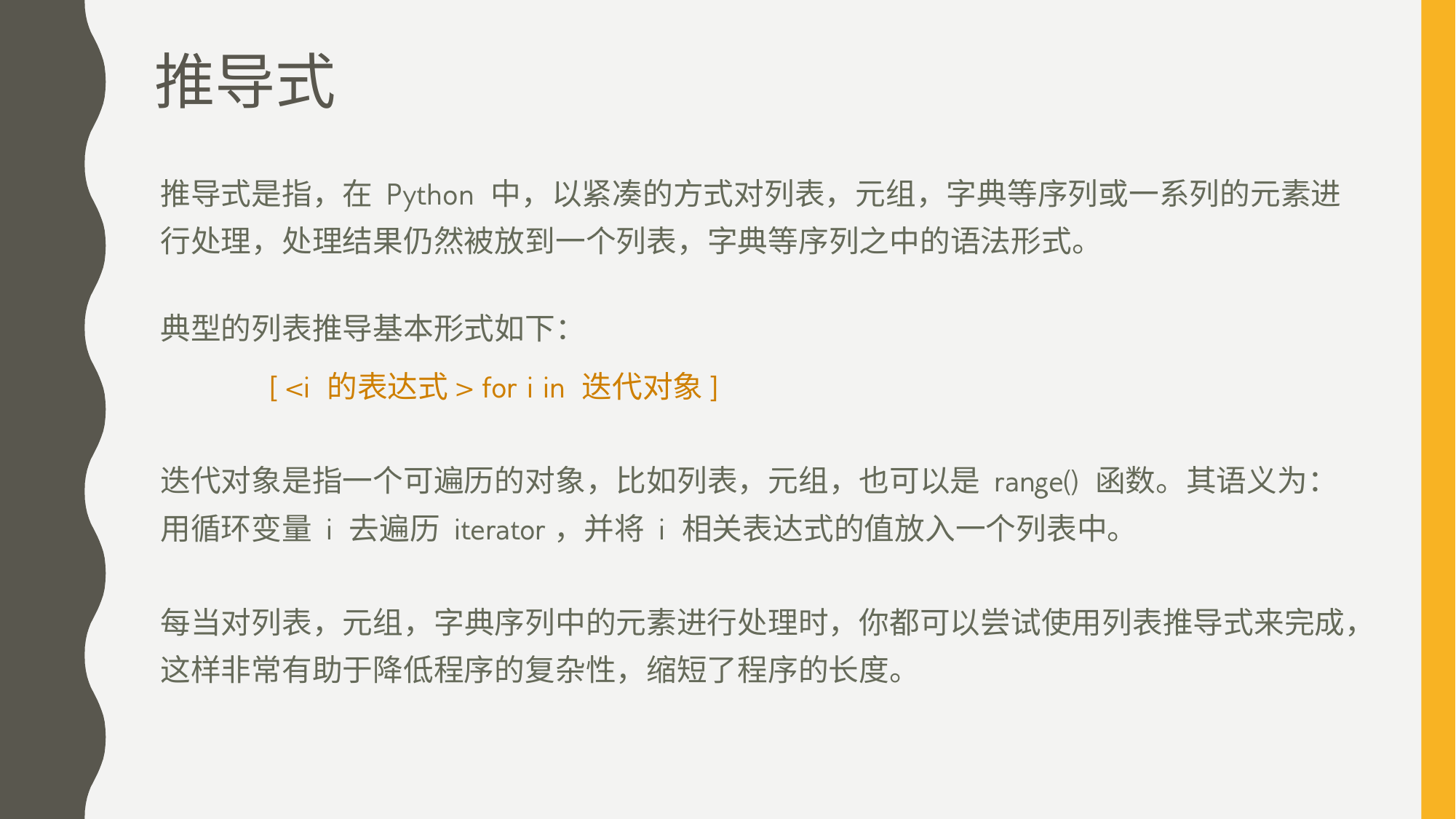

# 推导式
推导式是指，在 Python 中，以紧凑的方式对列表，元组，字典等序列或一系列的元素进行处理，处理结果仍然被放到一个列表，字典等序列之中的语法形式。

典型的列表推导基本形式如下：
	[ <i 的表达式> for i in 迭代对象]

迭代对象是指一个可遍历的对象，比如列表，元组，也可以是 range() 函数。其语义为：用循环变量 i 去遍历 iterator，并将 i 相关表达式的值放入一个列表中。

每当对列表，元组，字典序列中的元素进行处理时，你都可以尝试使用列表推导式来完成，这样非常有助于降低程序的复杂性，缩短了程序的长度。